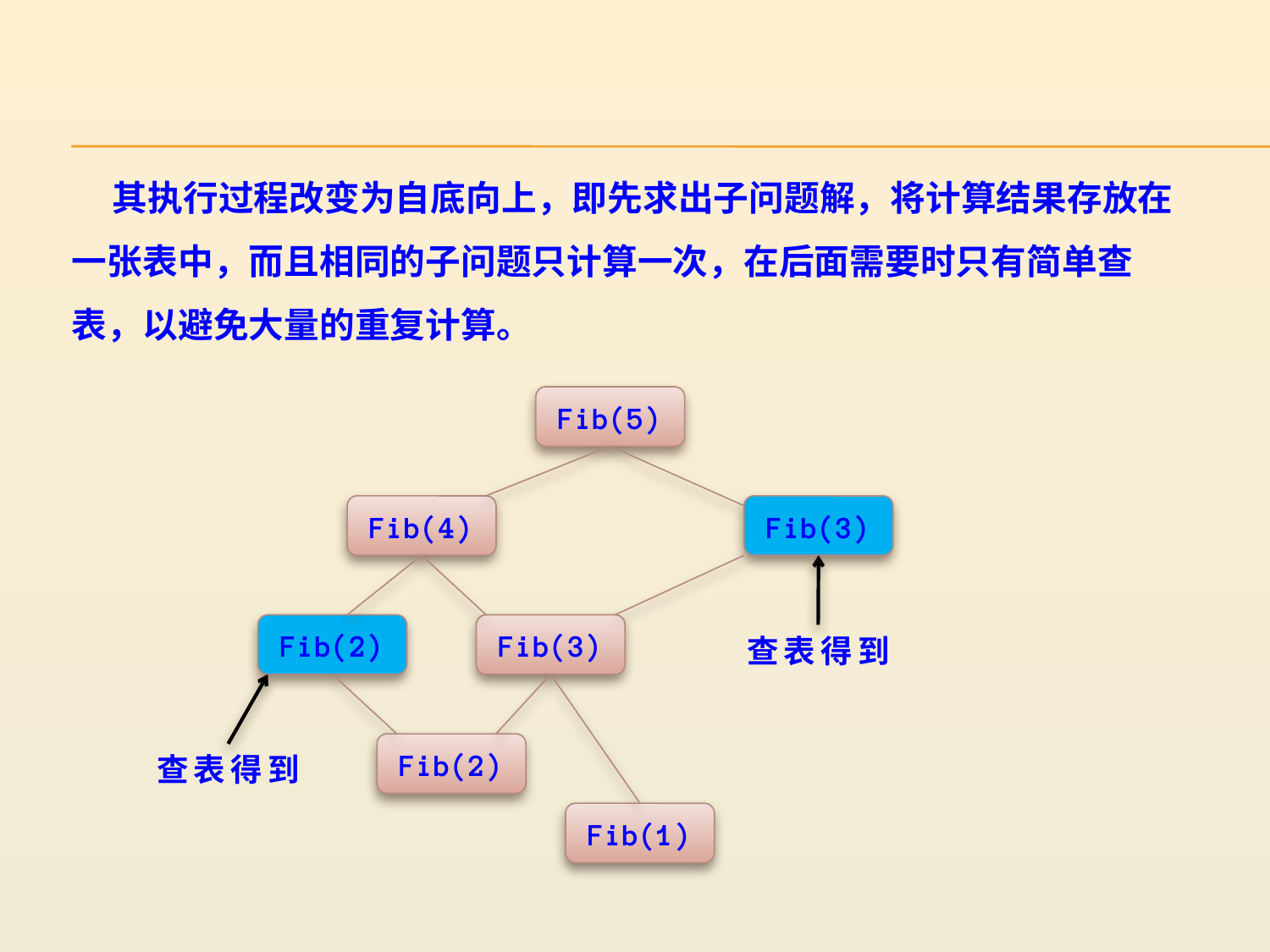

其执行过程改变为自底向上，即先求出子问题解，将计算结果存放在一张表中，而且相同的子问题只计算一次，在后面需要时只有简单查表，以避免大量的重复计算。
Fib(5)
Fib(4)
Fib(3)
Fib(2)
Fib(3)
查表得到
Fib(2)
查表得到
Fib(1)